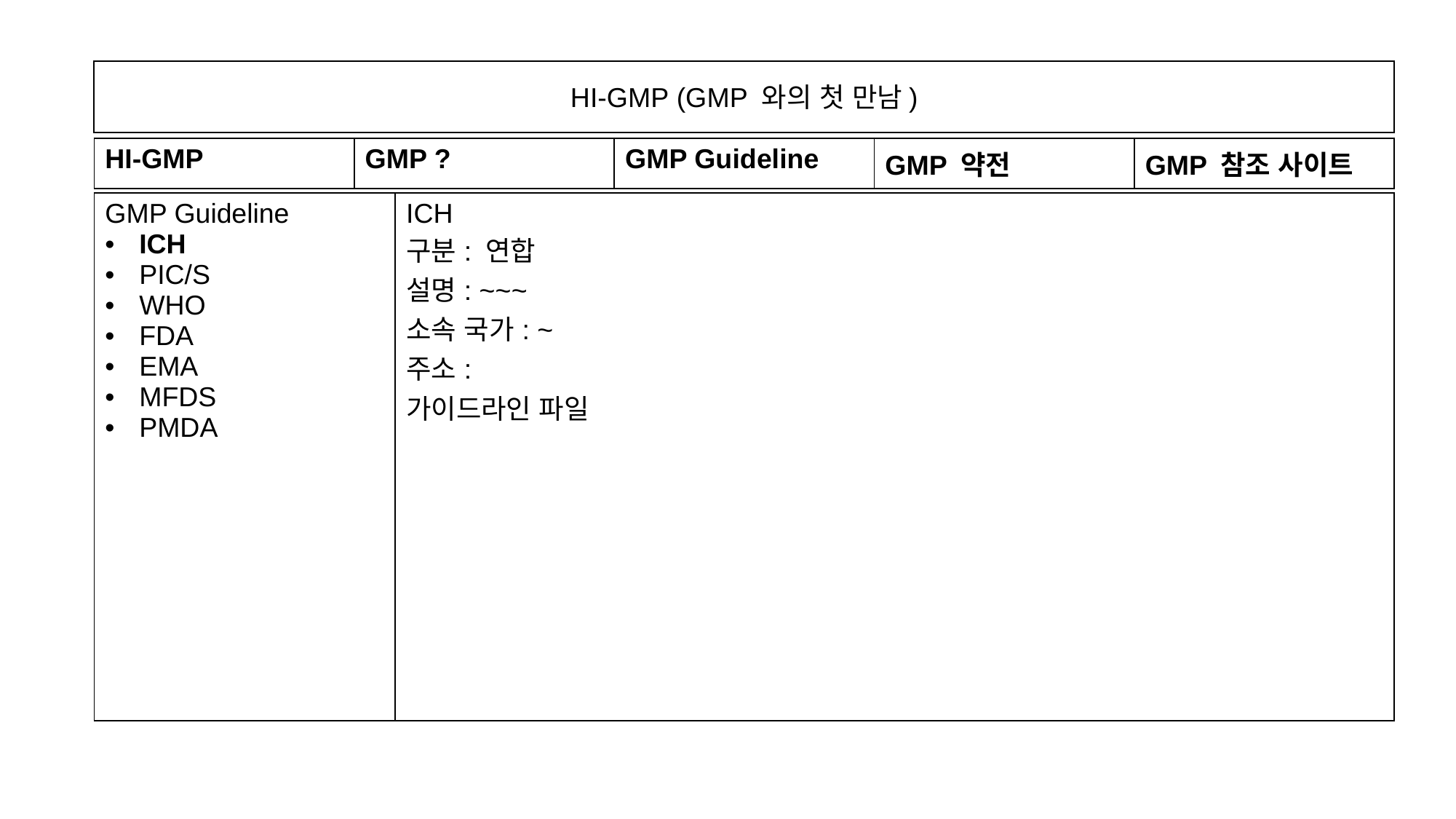

HI-GMP (GMP 와의 첫 만남)
| HI-GMP | GMP ? | GMP Guideline | GMP 약전 | GMP 참조 사이트 |
| --- | --- | --- | --- | --- |
| GMP Guideline ICH PIC/S WHO FDA EMA MFDS PMDA | ICH 구분: 연합 설명: ~~~ 소속 국가: ~ 주소: 가이드라인 파일 |
| --- | --- |